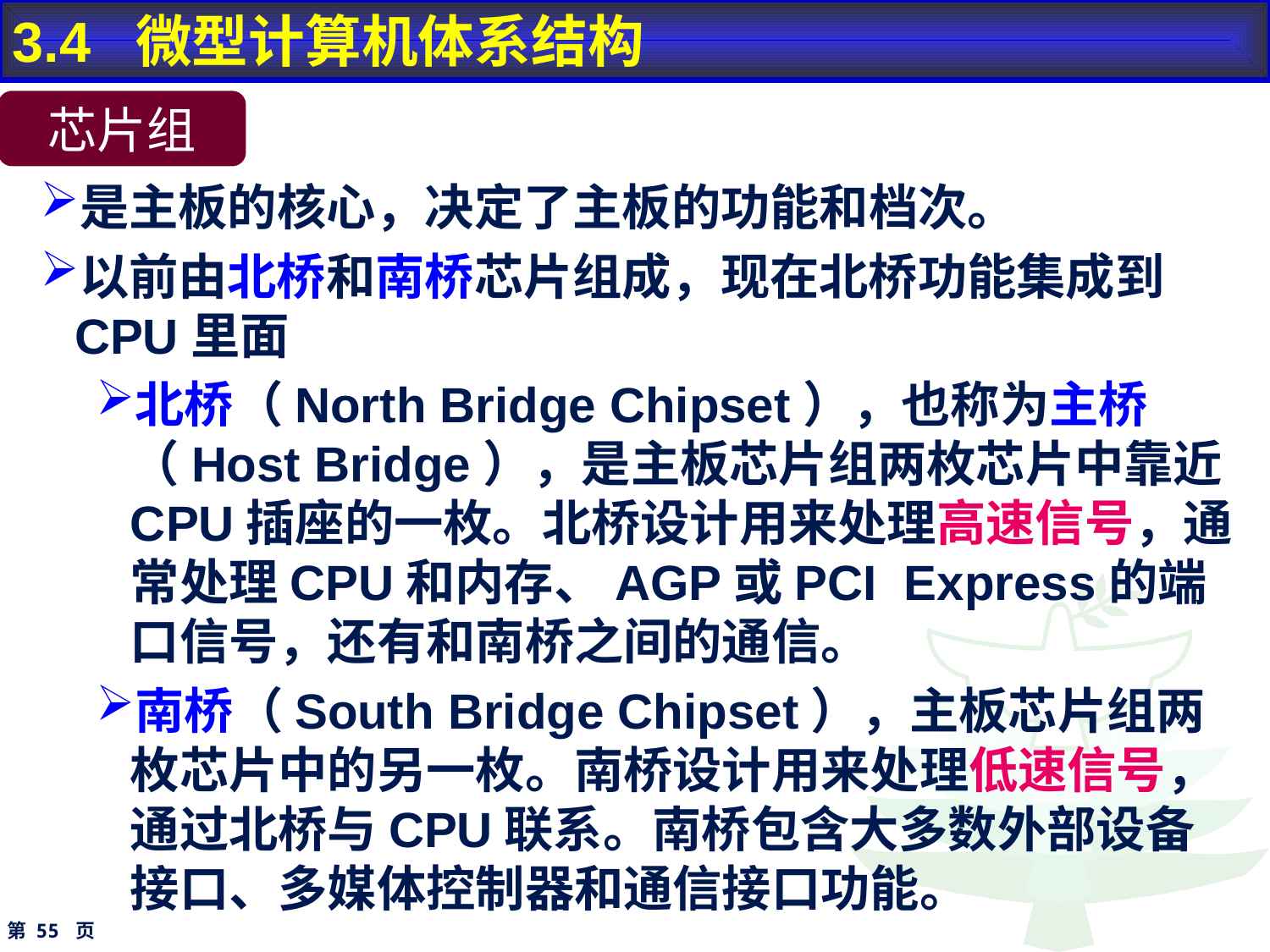

3.4  微型计算机体系结构
芯片组
是主板的核心，决定了主板的功能和档次。
以前由北桥和南桥芯片组成，现在北桥功能集成到CPU里面
北桥（North Bridge Chipset），也称为主桥（Host Bridge），是主板芯片组两枚芯片中靠近CPU插座的一枚。北桥设计用来处理高速信号，通常处理CPU和内存、AGP或PCI  Express的端口信号，还有和南桥之间的通信。
南桥（South Bridge Chipset），主板芯片组两枚芯片中的另一枚。南桥设计用来处理低速信号，通过北桥与CPU联系。南桥包含大多数外部设备接口、多媒体控制器和通信接口功能。